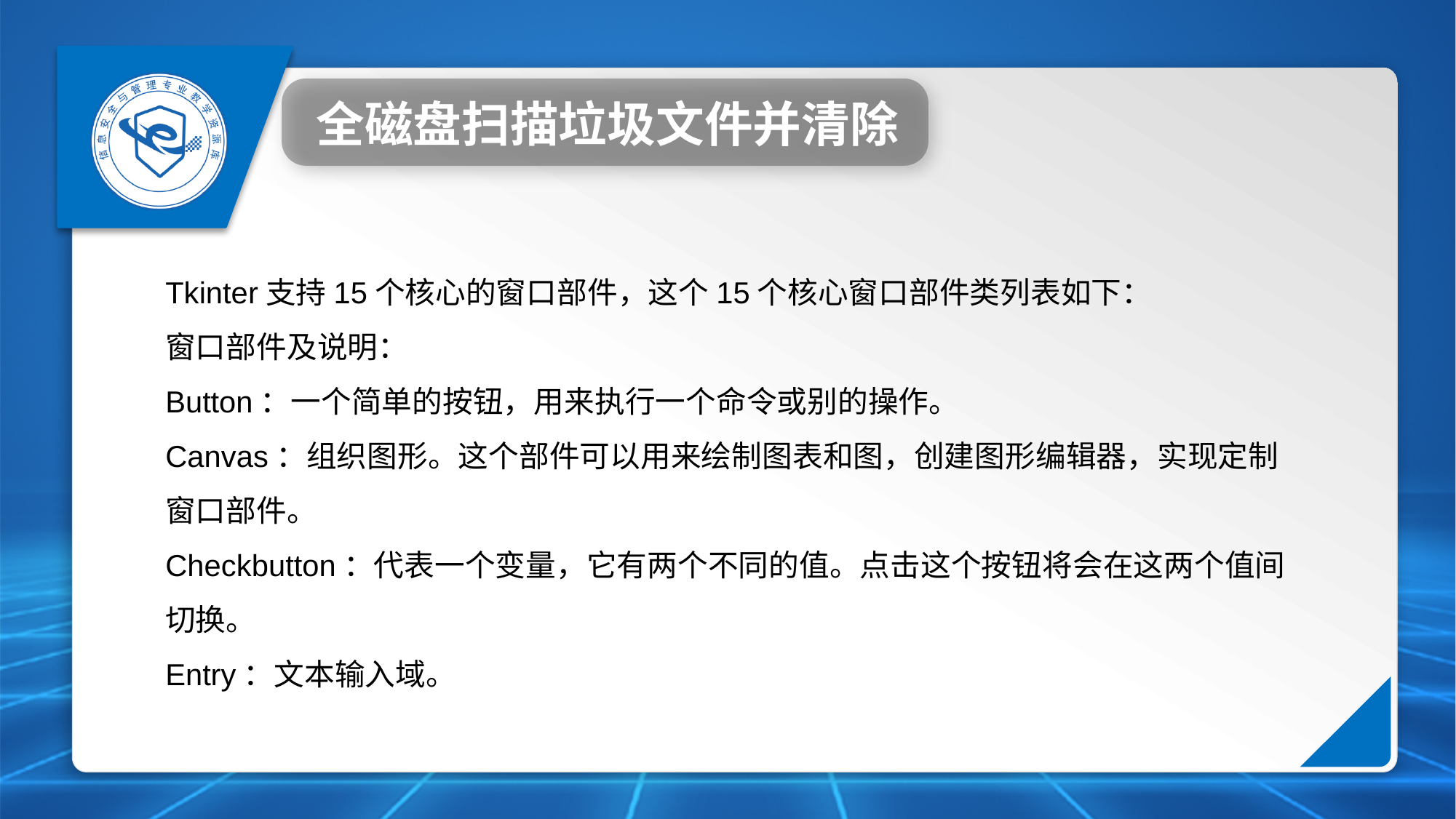

全磁盘扫描垃圾文件并清除
Tkinter支持15个核心的窗口部件，这个15个核心窗口部件类列表如下：
窗口部件及说明：
Button：一个简单的按钮，用来执行一个命令或别的操作。
Canvas：组织图形。这个部件可以用来绘制图表和图，创建图形编辑器，实现定制窗口部件。
Checkbutton：代表一个变量，它有两个不同的值。点击这个按钮将会在这两个值间切换。
Entry：文本输入域。